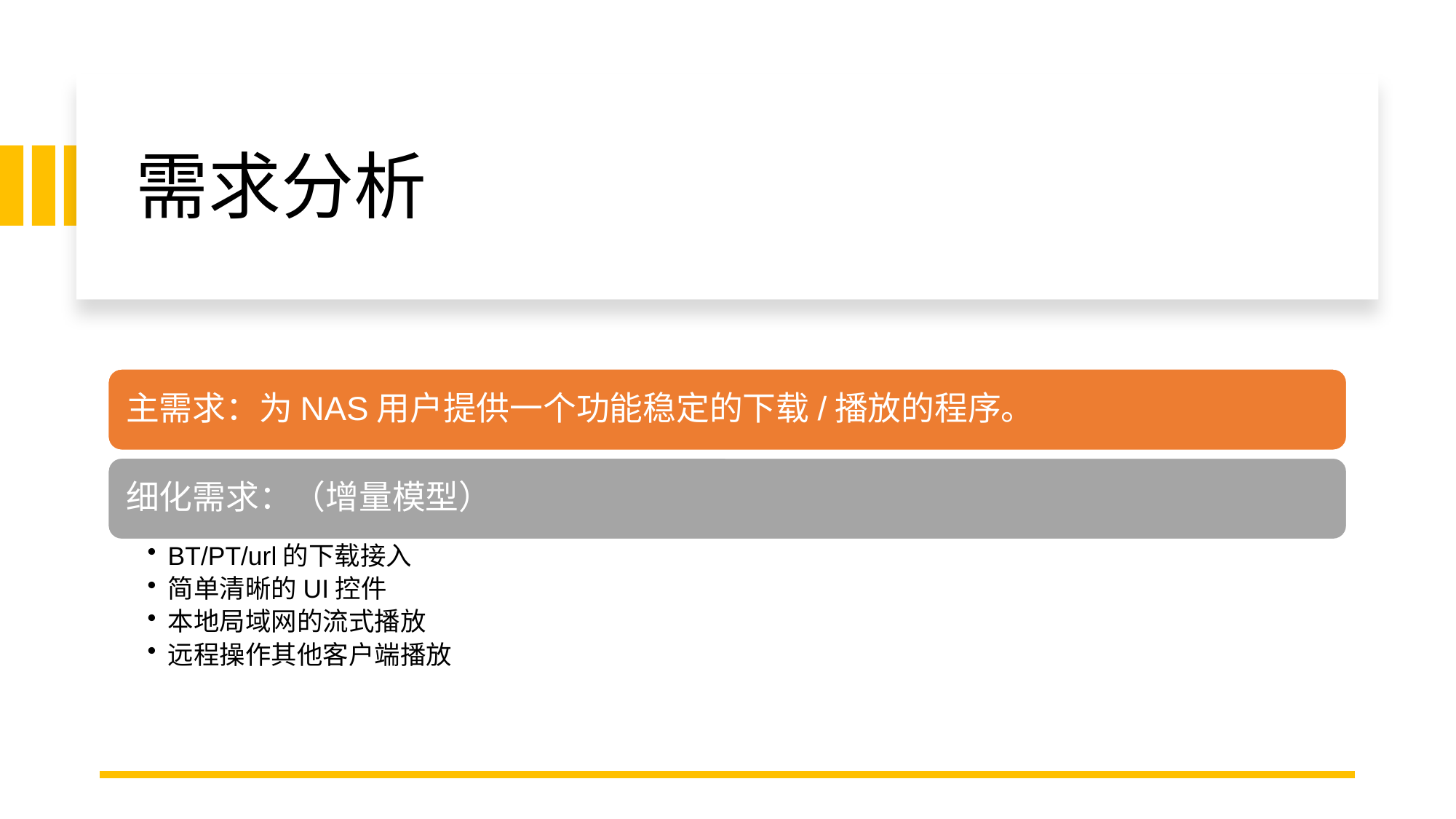

# 需求分析

主需求：为NAS用户提供一个功能稳定的下载/播放的程序。
细化需求：（增量模型）
BT/PT/url的下载接入
简单清晰的UI控件
本地局域网的流式播放
远程操作其他客户端播放